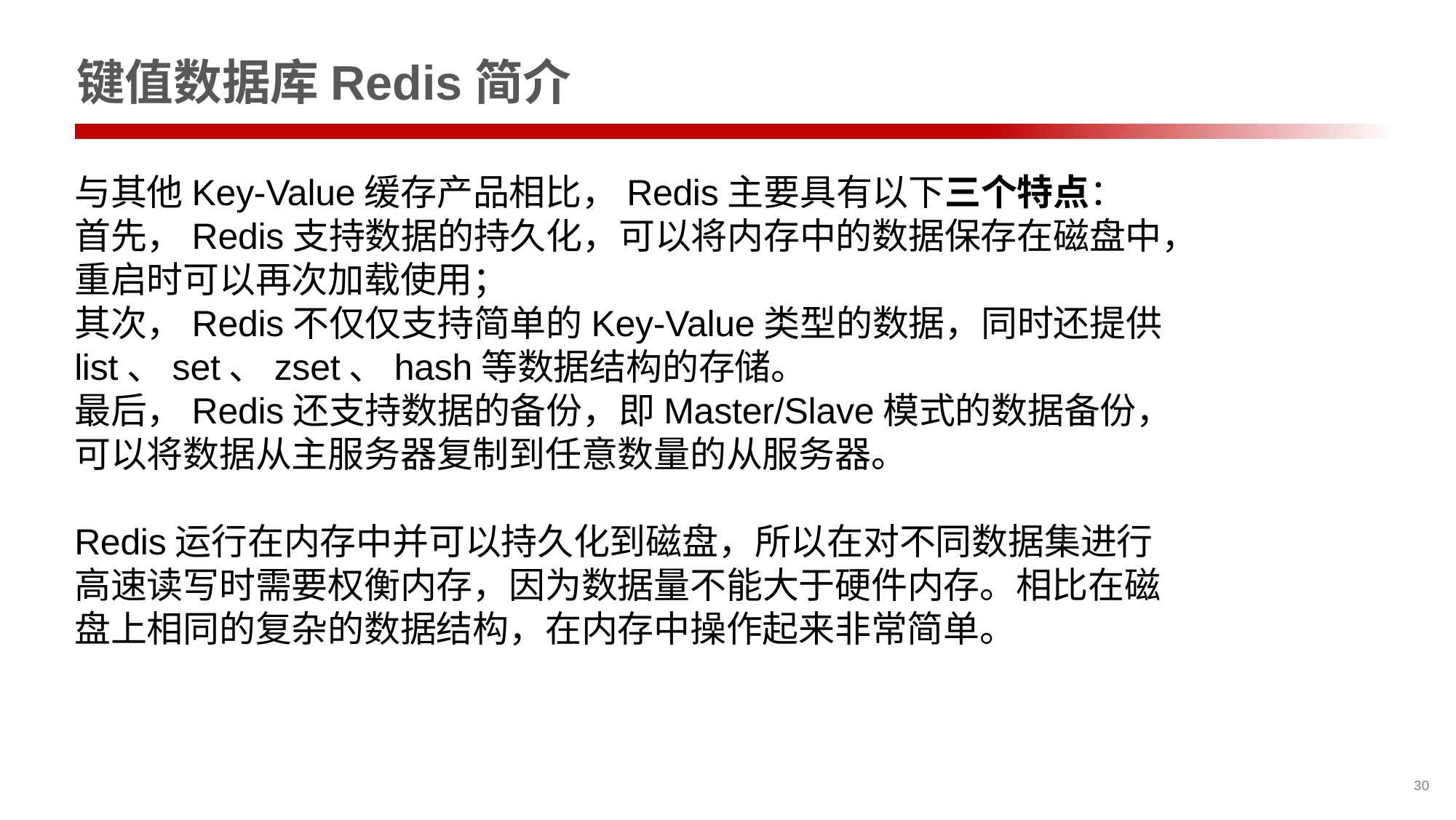

# 键值数据库Redis简介

与其他Key-Value缓存产品相比，Redis主要具有以下三个特点：
首先，Redis支持数据的持久化，可以将内存中的数据保存在磁盘中，重启时可以再次加载使用；
其次，Redis不仅仅支持简单的Key-Value类型的数据，同时还提供list、set、zset、hash等数据结构的存储。
最后，Redis还支持数据的备份，即Master/Slave模式的数据备份，可以将数据从主服务器复制到任意数量的从服务器。

Redis运行在内存中并可以持久化到磁盘，所以在对不同数据集进行高速读写时需要权衡内存，因为数据量不能大于硬件内存。相比在磁盘上相同的复杂的数据结构，在内存中操作起来非常简单。

30